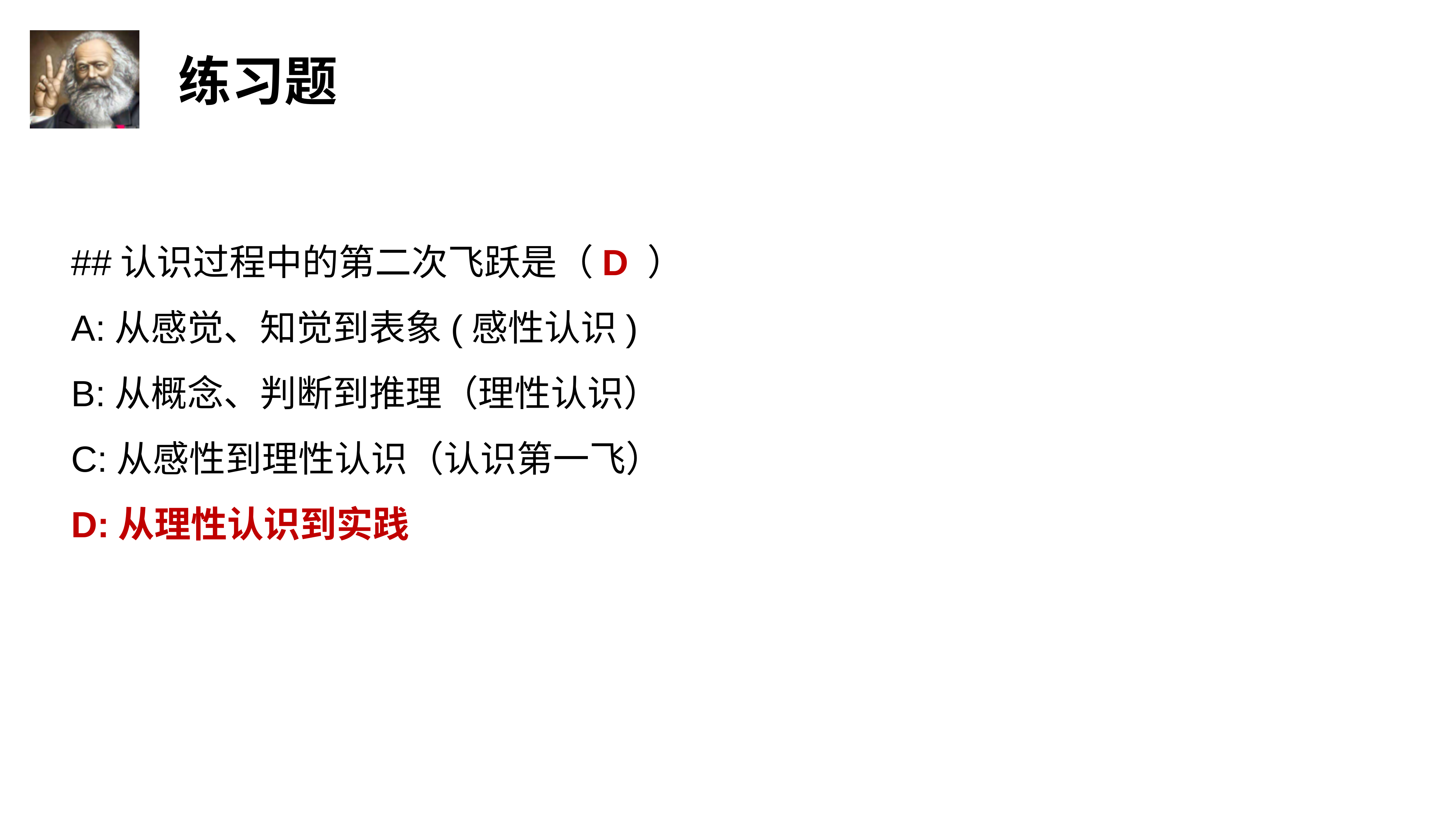

##认识过程中的第二次飞跃是（D ）
A:从感觉、知觉到表象(感性认识)
B:从概念、判断到推理（理性认识）
C:从感性到理性认识（认识第一飞）
D:从理性认识到实践